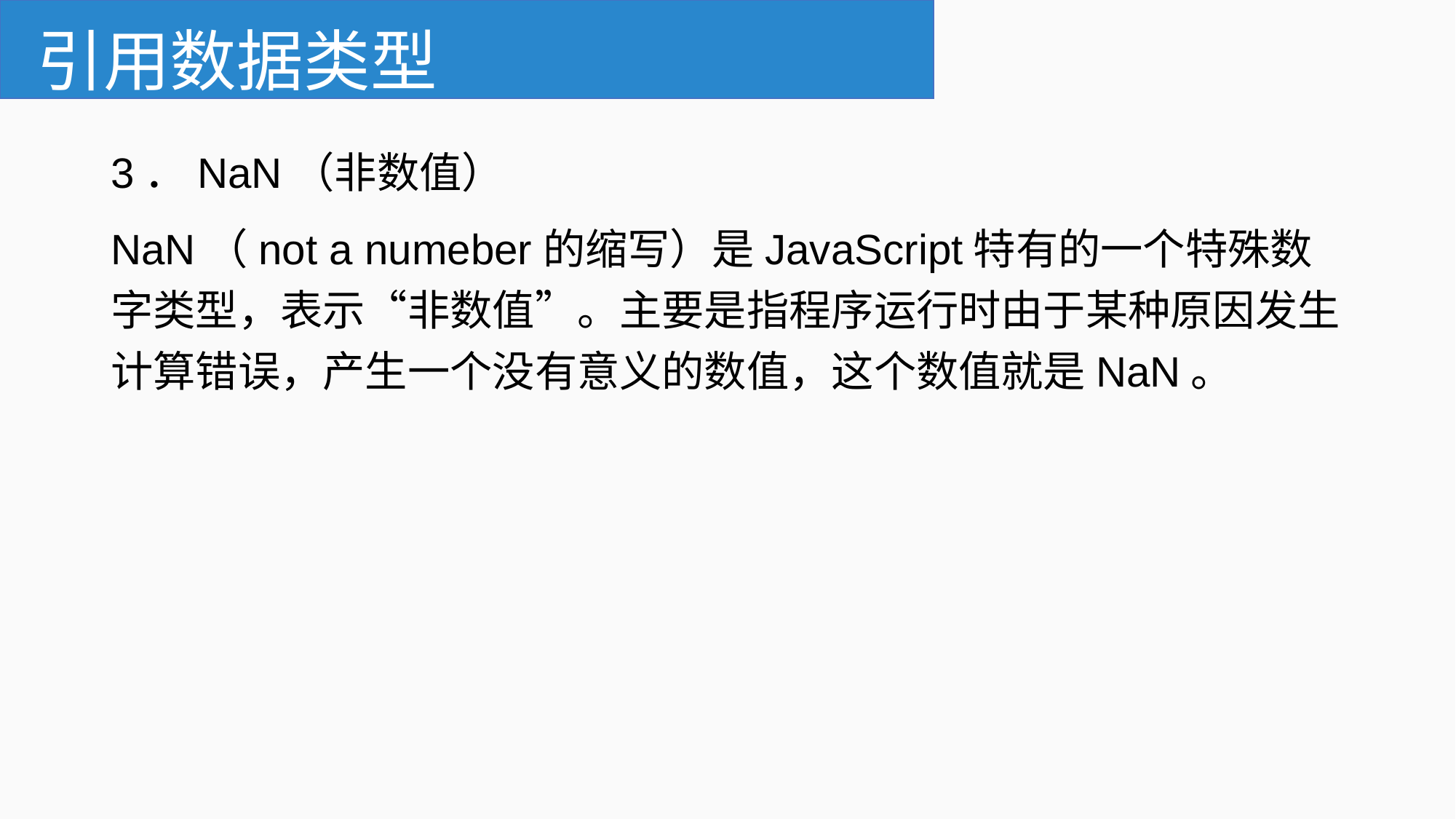

# 引用数据类型
3．NaN（非数值）
NaN（not a numeber的缩写）是JavaScript特有的一个特殊数字类型，表示“非数值”。主要是指程序运行时由于某种原因发生计算错误，产生一个没有意义的数值，这个数值就是NaN。